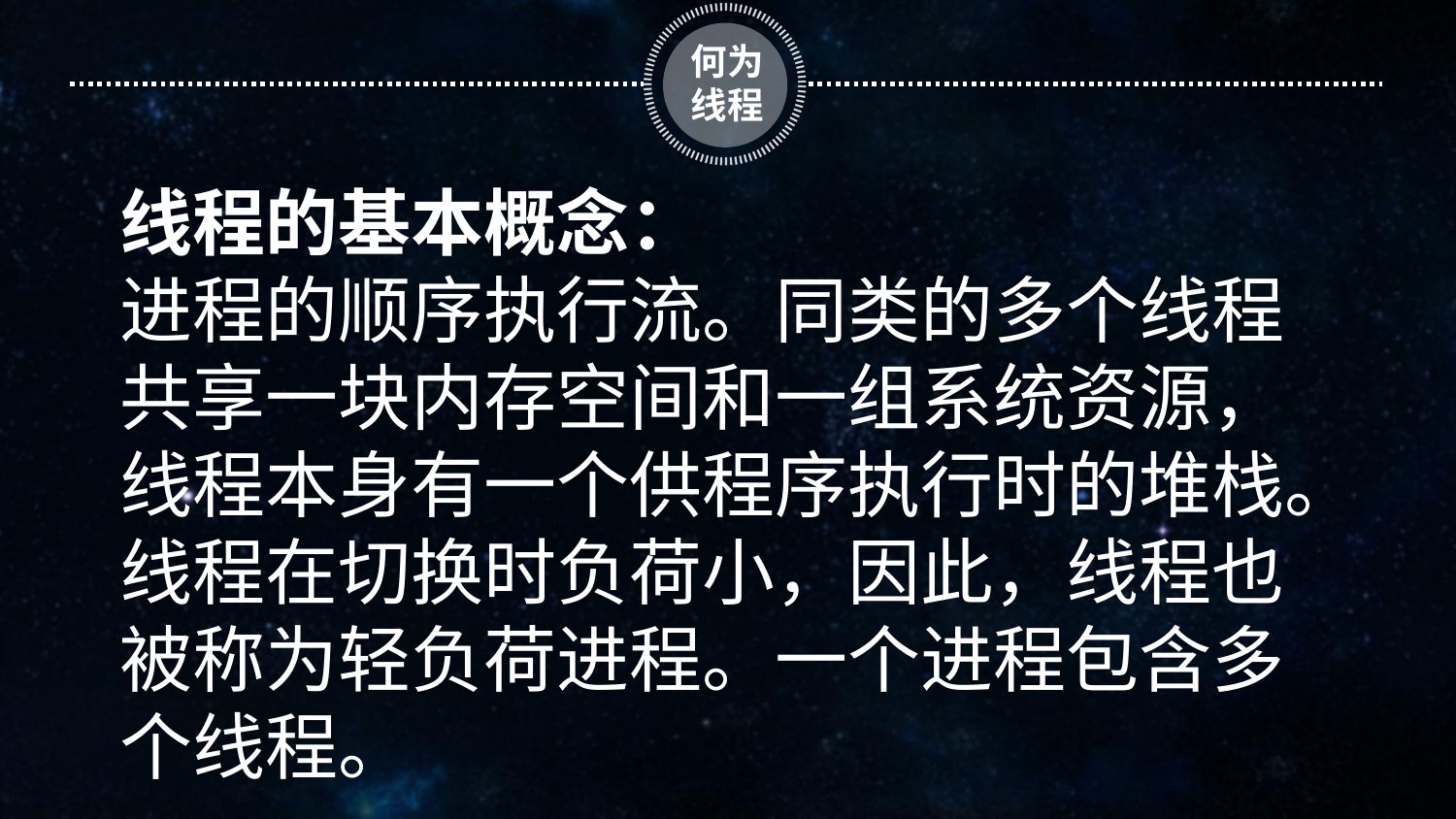

何为线程
线程的基本概念：
进程的顺序执行流。同类的多个线程共享一块内存空间和一组系统资源，线程本身有一个供程序执行时的堆栈。线程在切换时负荷小，因此，线程也被称为轻负荷进程。一个进程包含多个线程。